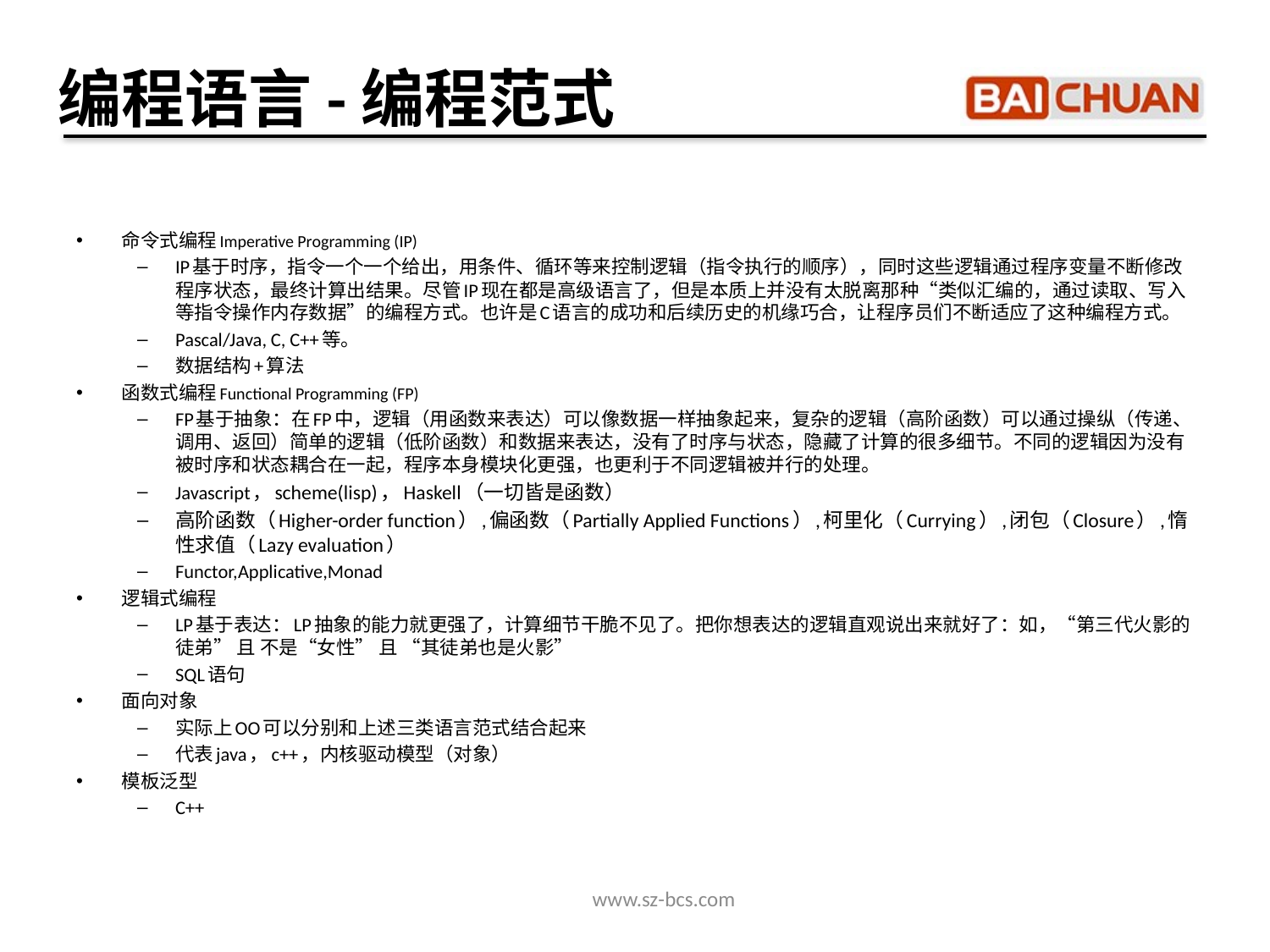

编程语言-编程范式
命令式编程Imperative Programming (IP)
IP基于时序，指令一个一个给出，用条件、循环等来控制逻辑（指令执行的顺序），同时这些逻辑通过程序变量不断修改程序状态，最终计算出结果。尽管IP现在都是高级语言了，但是本质上并没有太脱离那种“类似汇编的，通过读取、写入等指令操作内存数据”的编程方式。也许是C语言的成功和后续历史的机缘巧合，让程序员们不断适应了这种编程方式。
Pascal/Java, C, C++等。
数据结构+算法
函数式编程Functional Programming (FP)
FP基于抽象：在FP中，逻辑（用函数来表达）可以像数据一样抽象起来，复杂的逻辑（高阶函数）可以通过操纵（传递、调用、返回）简单的逻辑（低阶函数）和数据来表达，没有了时序与状态，隐藏了计算的很多细节。不同的逻辑因为没有被时序和状态耦合在一起，程序本身模块化更强，也更利于不同逻辑被并行的处理。
Javascript，scheme(lisp)，Haskell（一切皆是函数）
高阶函数（Higher-order function）,偏函数（Partially Applied Functions）,柯里化（Currying）,闭包（Closure）,惰性求值（Lazy evaluation）
Functor,Applicative,Monad
逻辑式编程
LP基于表达：LP抽象的能力就更强了，计算细节干脆不见了。把你想表达的逻辑直观说出来就好了：如，“第三代火影的徒弟” 且 不是“女性” 且 “其徒弟也是火影”
SQL语句
面向对象
实际上OO可以分别和上述三类语言范式结合起来
代表java，c++，内核驱动模型（对象）
模板泛型
C++

www.sz-bcs.com